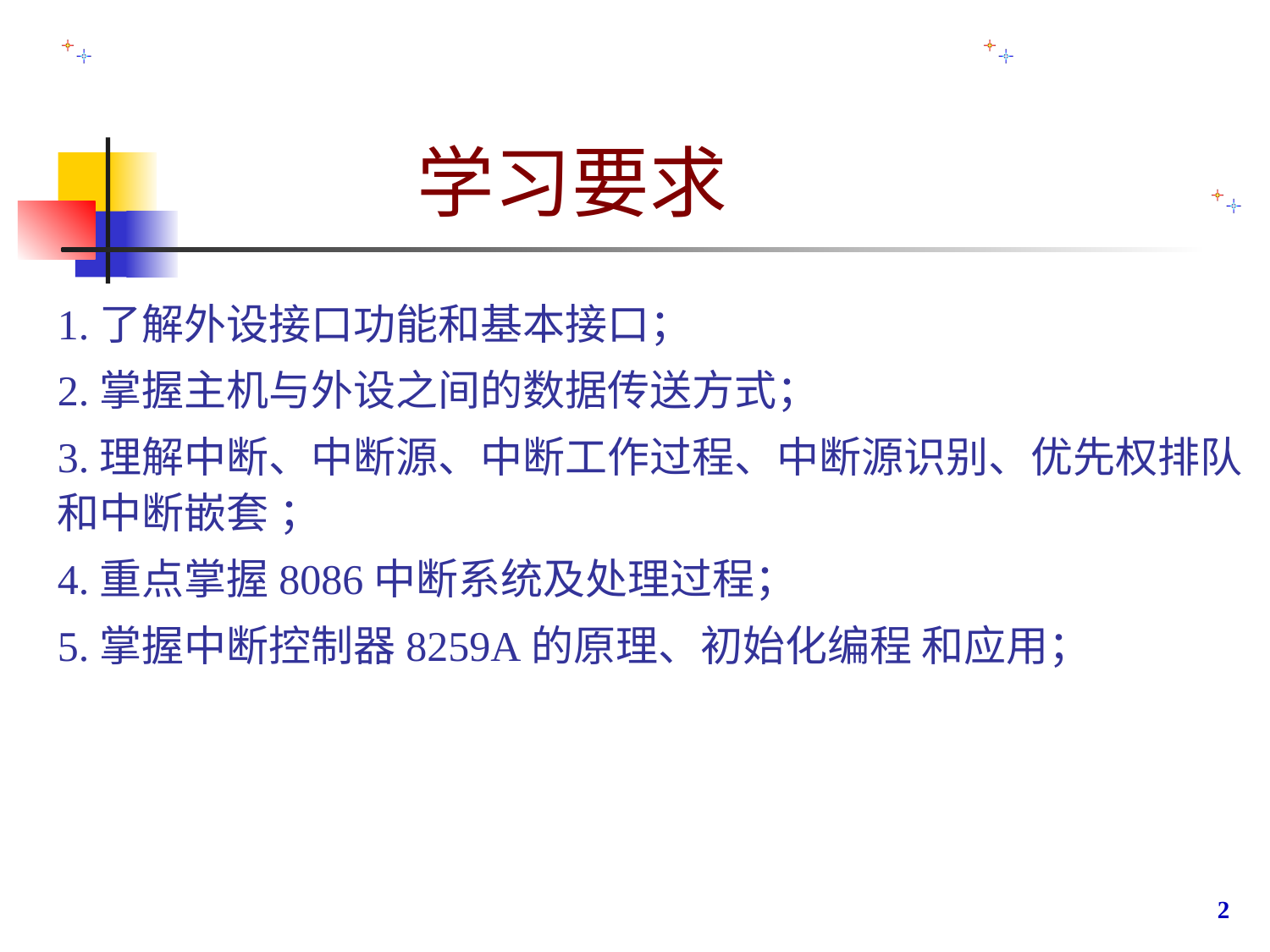

# 学习要求
1.了解外设接口功能和基本接口；
2.掌握主机与外设之间的数据传送方式；
3.理解中断、中断源、中断工作过程、中断源识别、优先权排队和中断嵌套 ；
4.重点掌握8086中断系统及处理过程；
5.掌握中断控制器8259A的原理、初始化编程 和应用；

2